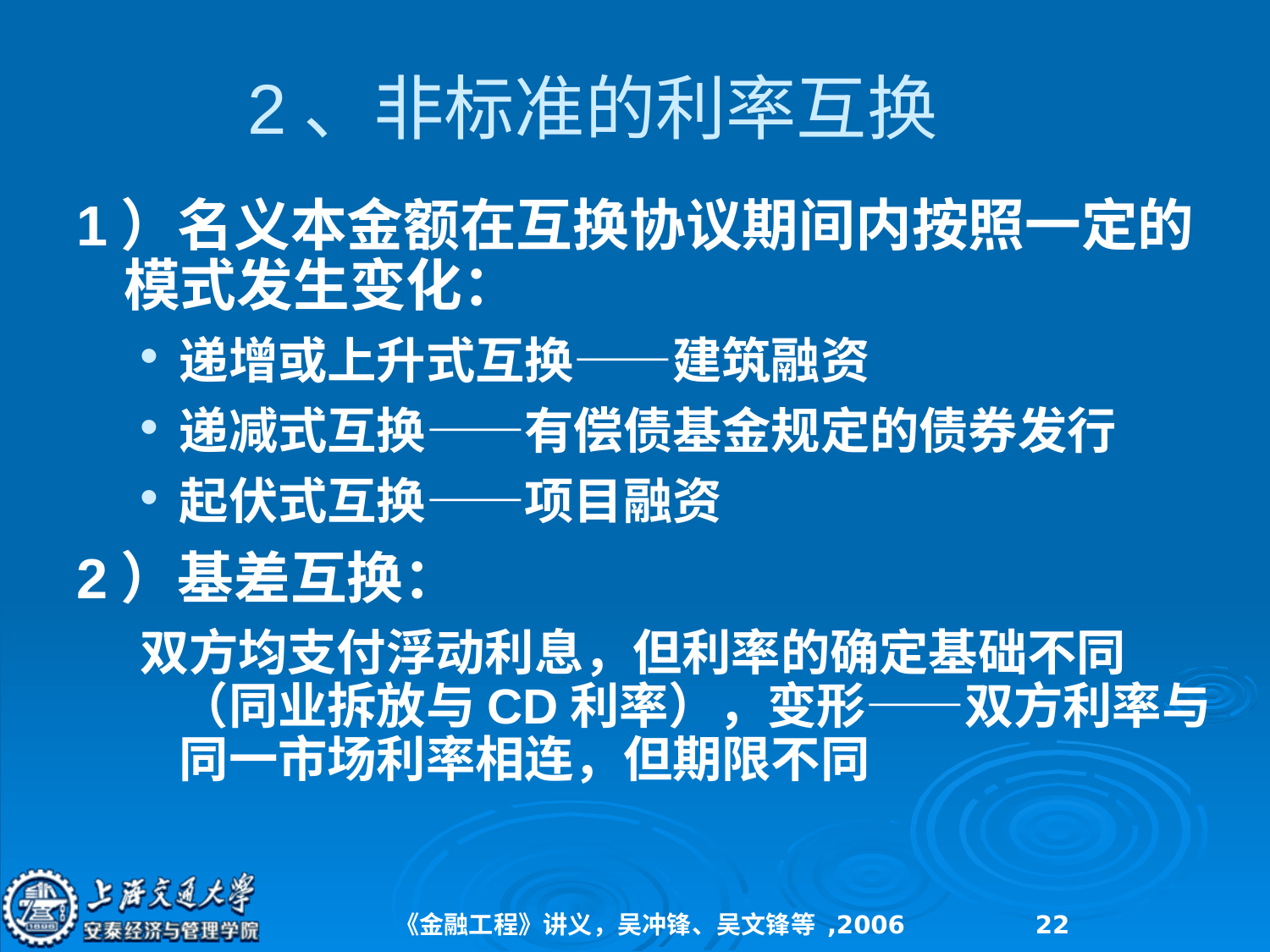

# 2、非标准的利率互换
1）名义本金额在互换协议期间内按照一定的模式发生变化：
递增或上升式互换——建筑融资
递减式互换——有偿债基金规定的债券发行
起伏式互换——项目融资
2）基差互换：
双方均支付浮动利息，但利率的确定基础不同（同业拆放与CD利率），变形——双方利率与同一市场利率相连，但期限不同